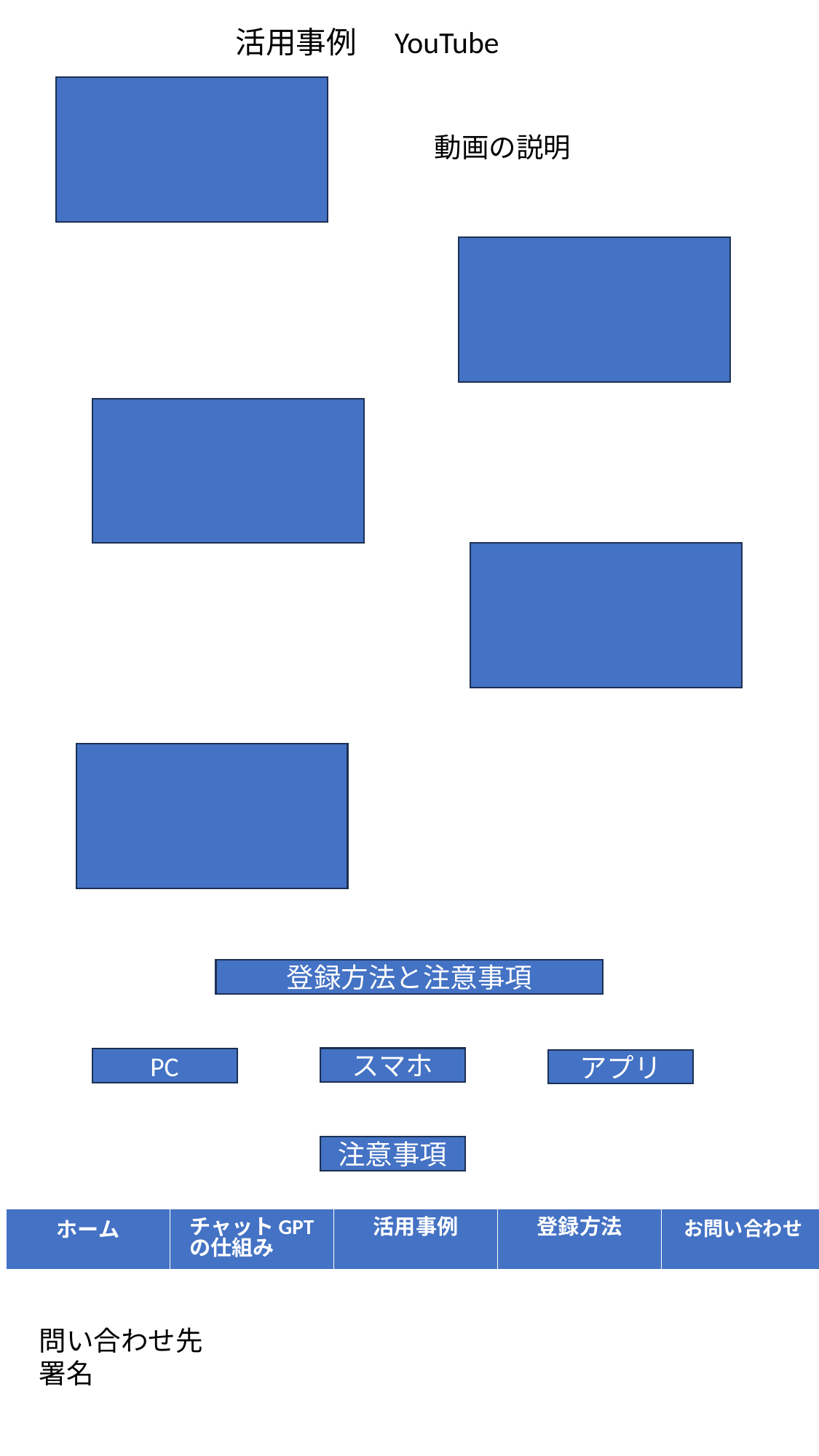

# 活用事例　YouTube

動画の説明

登録方法と注意事項
スマホ
PC
アプリ
注意事項
| ホーム | チャットGPTの仕組み | 活用事例 | 登録方法 | お問い合わせ |
| --- | --- | --- | --- | --- |
問い合わせ先
署名